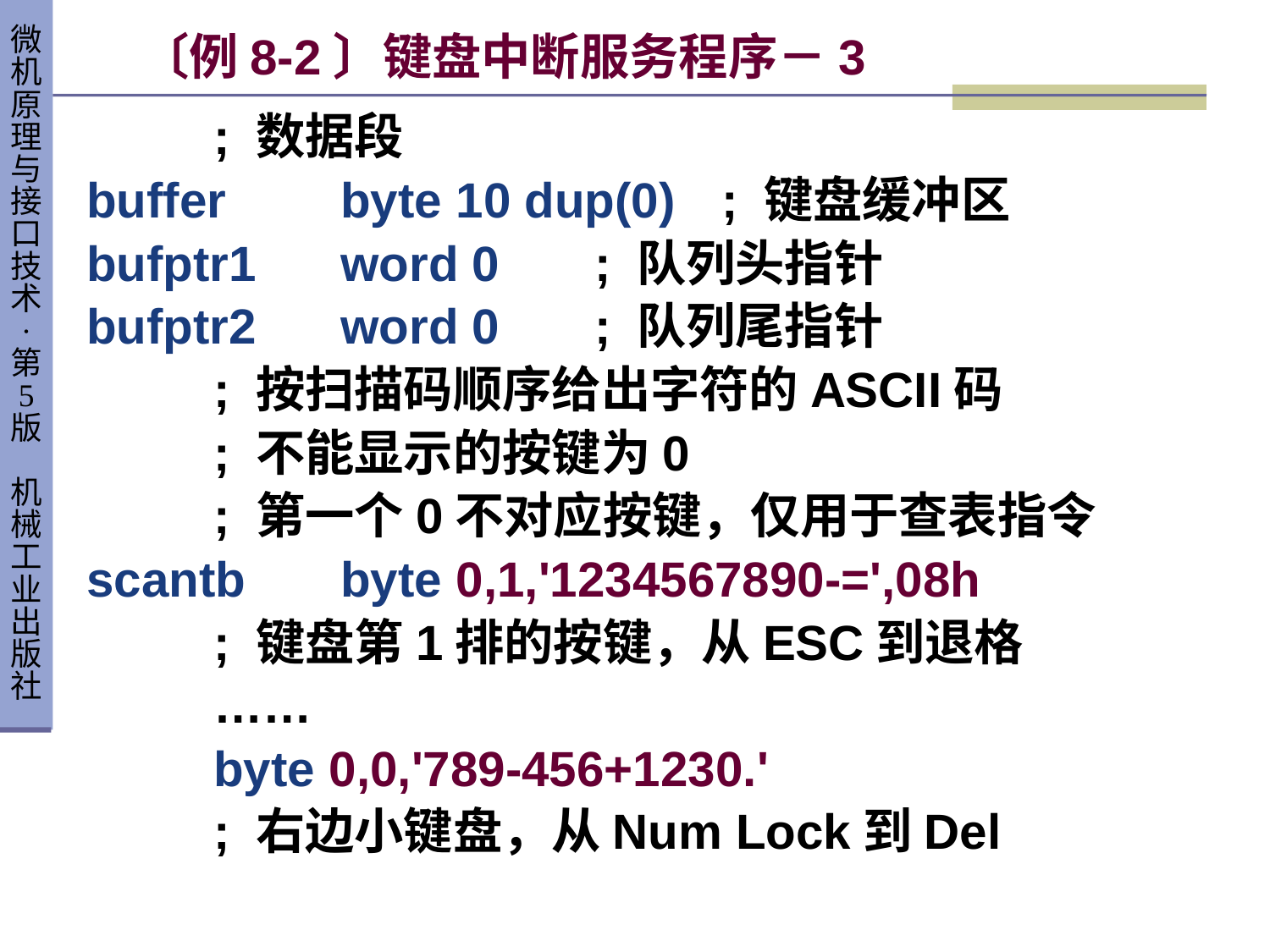

# 〔例8-2〕键盘中断服务程序－3
	; 数据段
buffer	byte 10 dup(0)	; 键盘缓冲区
bufptr1	word 0	; 队列头指针
bufptr2	word 0	; 队列尾指针
	; 按扫描码顺序给出字符的ASCII码
	; 不能显示的按键为0
	; 第一个0不对应按键，仅用于查表指令
scantb	byte 0,1,'1234567890-=',08h
	; 键盘第1排的按键，从ESC到退格
	……
	byte 0,0,'789-456+1230.'
	; 右边小键盘，从Num Lock到Del